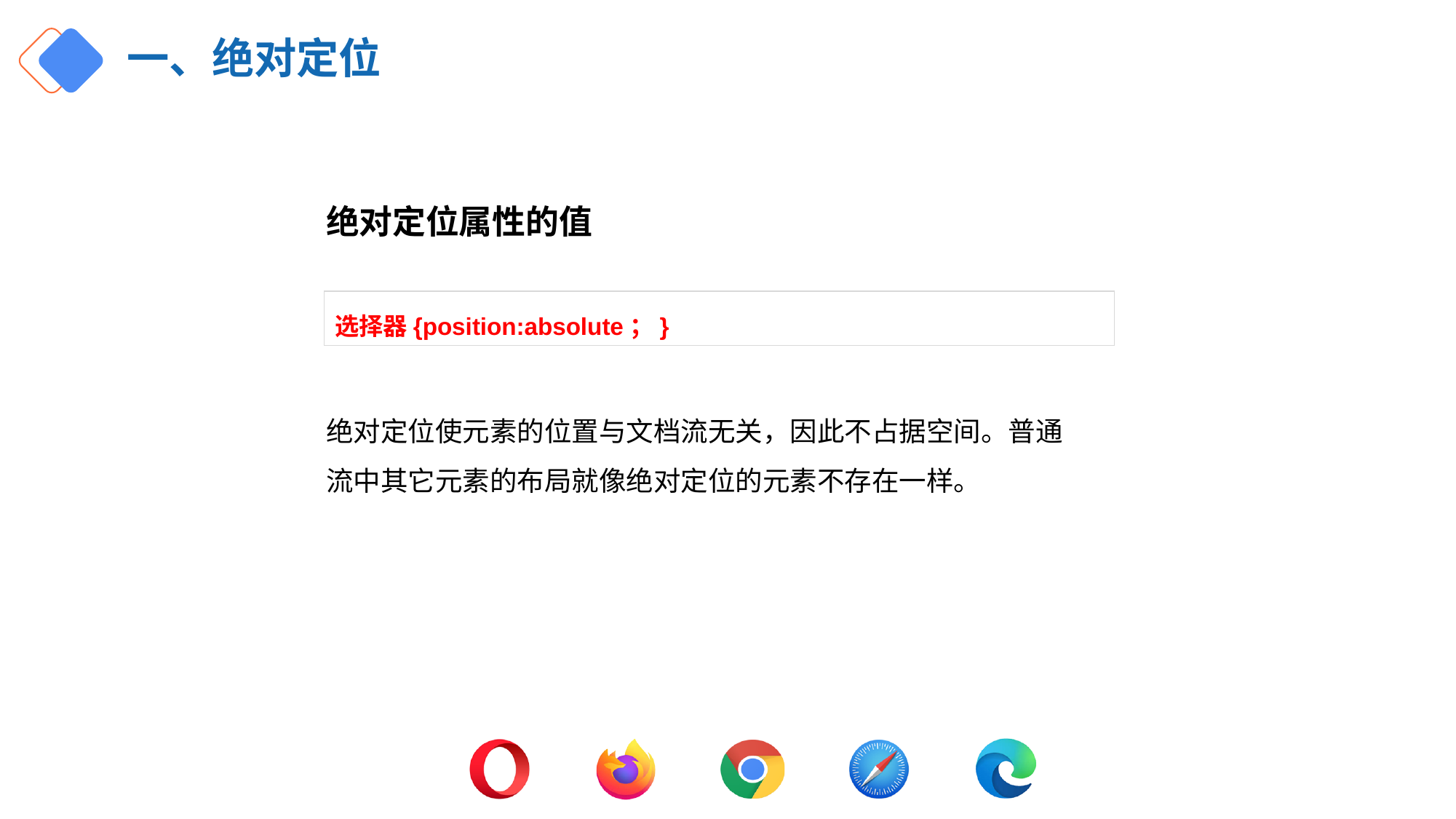

# 一、绝对定位
绝对定位属性的值
选择器{position:absolute；}
绝对定位使元素的位置与文档流无关，因此不占据空间。普通流中其它元素的布局就像绝对定位的元素不存在一样。